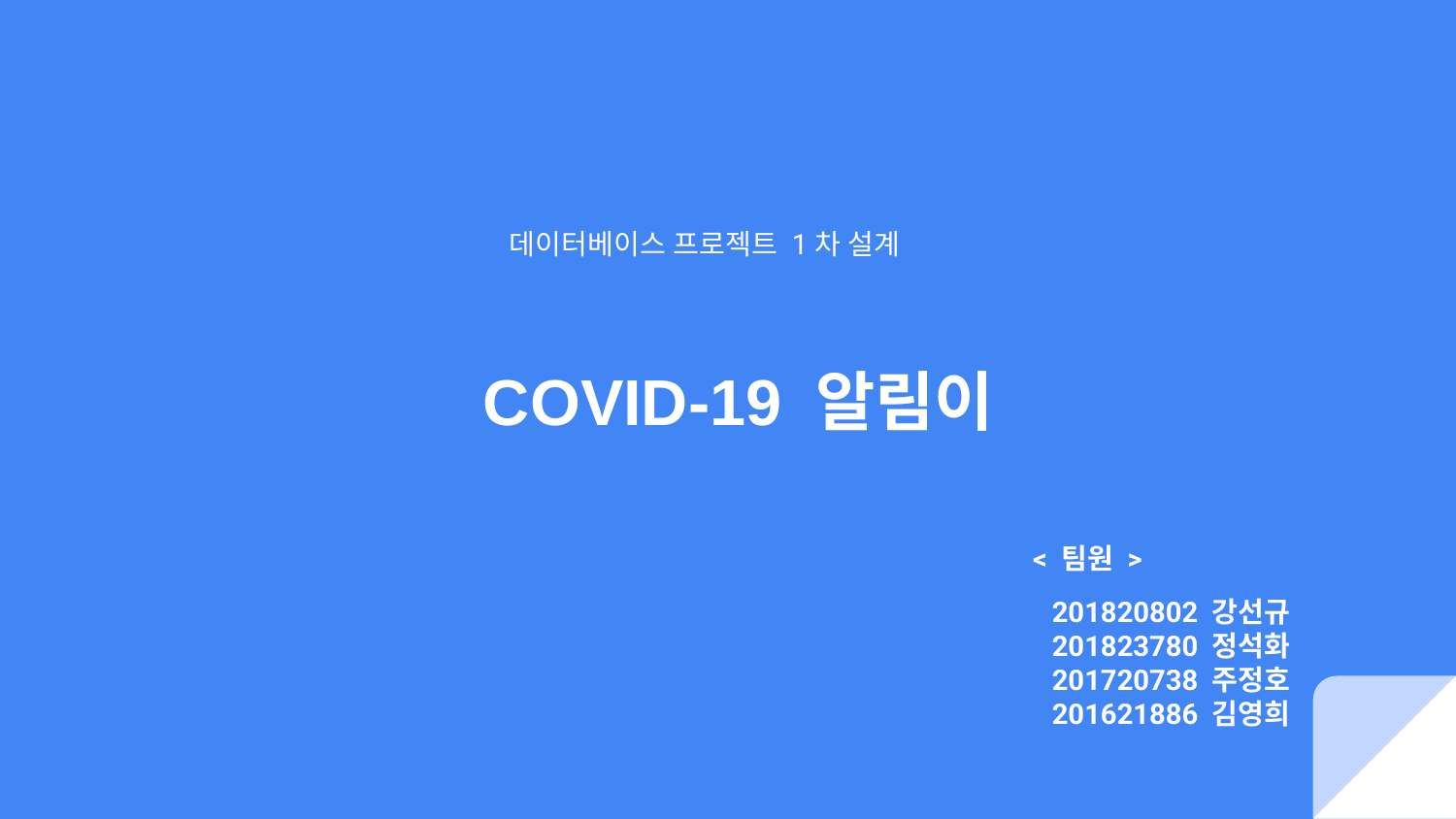

데이터베이스 프로젝트 1차 설계
COVID-19 알림이

< 팀원 >
201820802 강선규
201823780 정석화
201720738 주정호
201621886 김영희